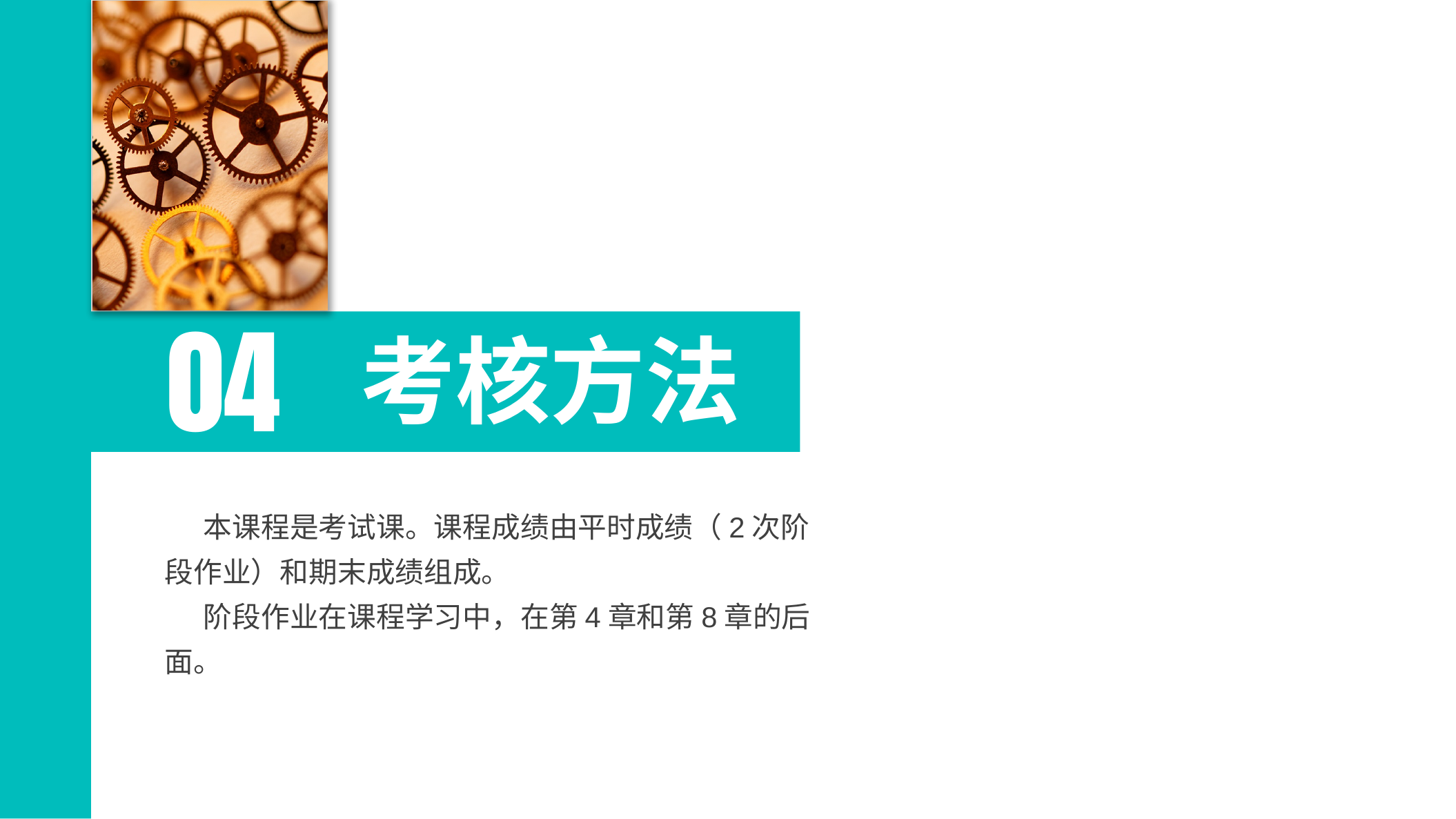

04
考核方法
     本课程是考试课。课程成绩由平时成绩（2次阶段作业）和期末成绩组成。
     阶段作业在课程学习中，在第4章和第8章的后面。